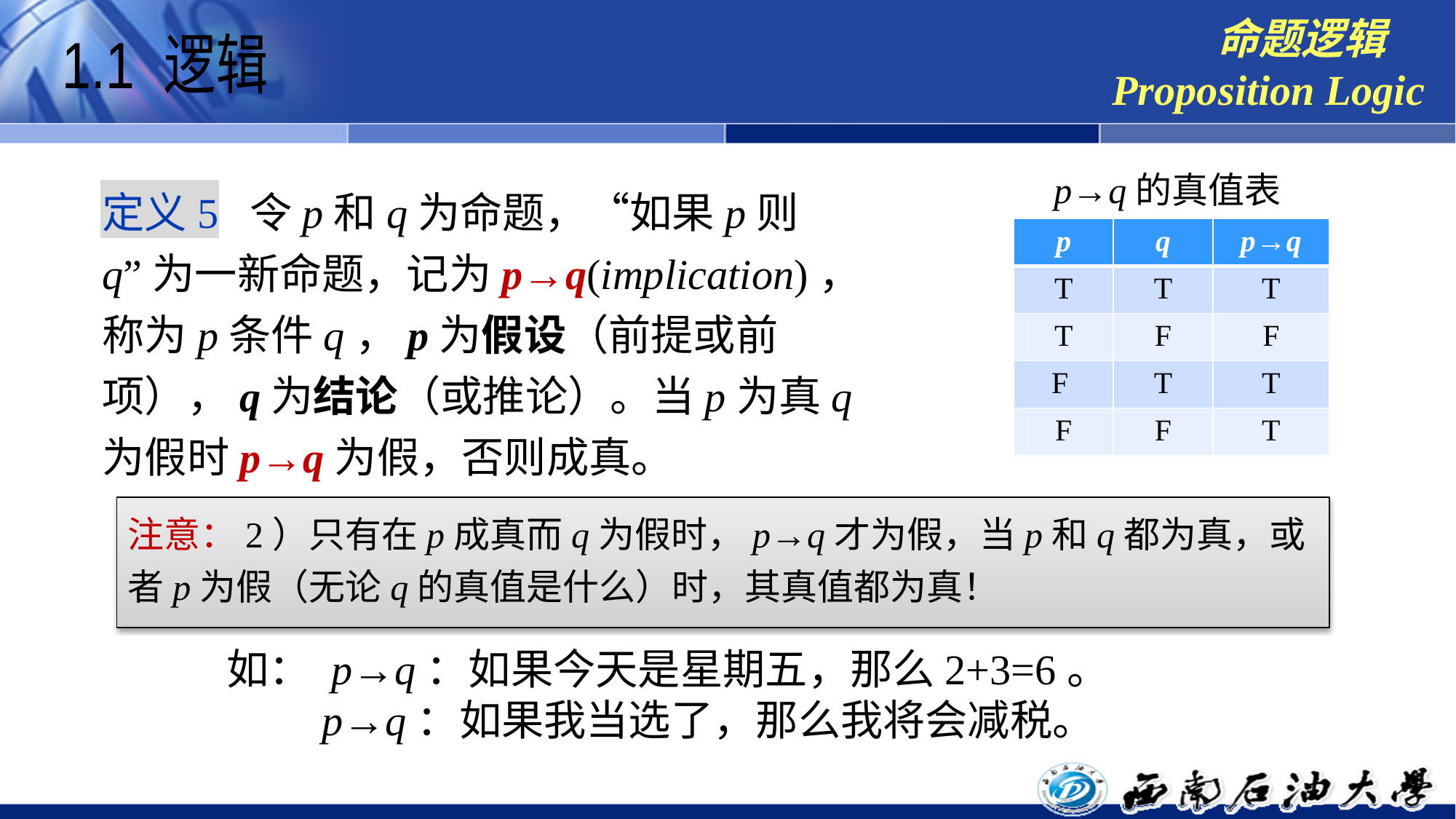

命题逻辑
Proposition Logic
1.1  逻辑
p→q的真值表
定义5  令p和q为命题，“如果p则q”为一新命题，记为p→q(implication)，称为p条件q，p为假设（前提或前项），q为结论（或推论）。当p为真q为假时p→q为假，否则成真。

| p | q | p→q |
| --- | --- | --- |
| T | T | T |
| T | F | F |
| F | T | T |
| F | F | T |
注意：2）只有在p成真而q为假时，p→q才为假，当p和q都为真，或者p为假（无论q的真值是什么）时，其真值都为真！
如： p→q：如果今天是星期五，那么2+3=6。
         p→q：如果我当选了，那么我将会减税。